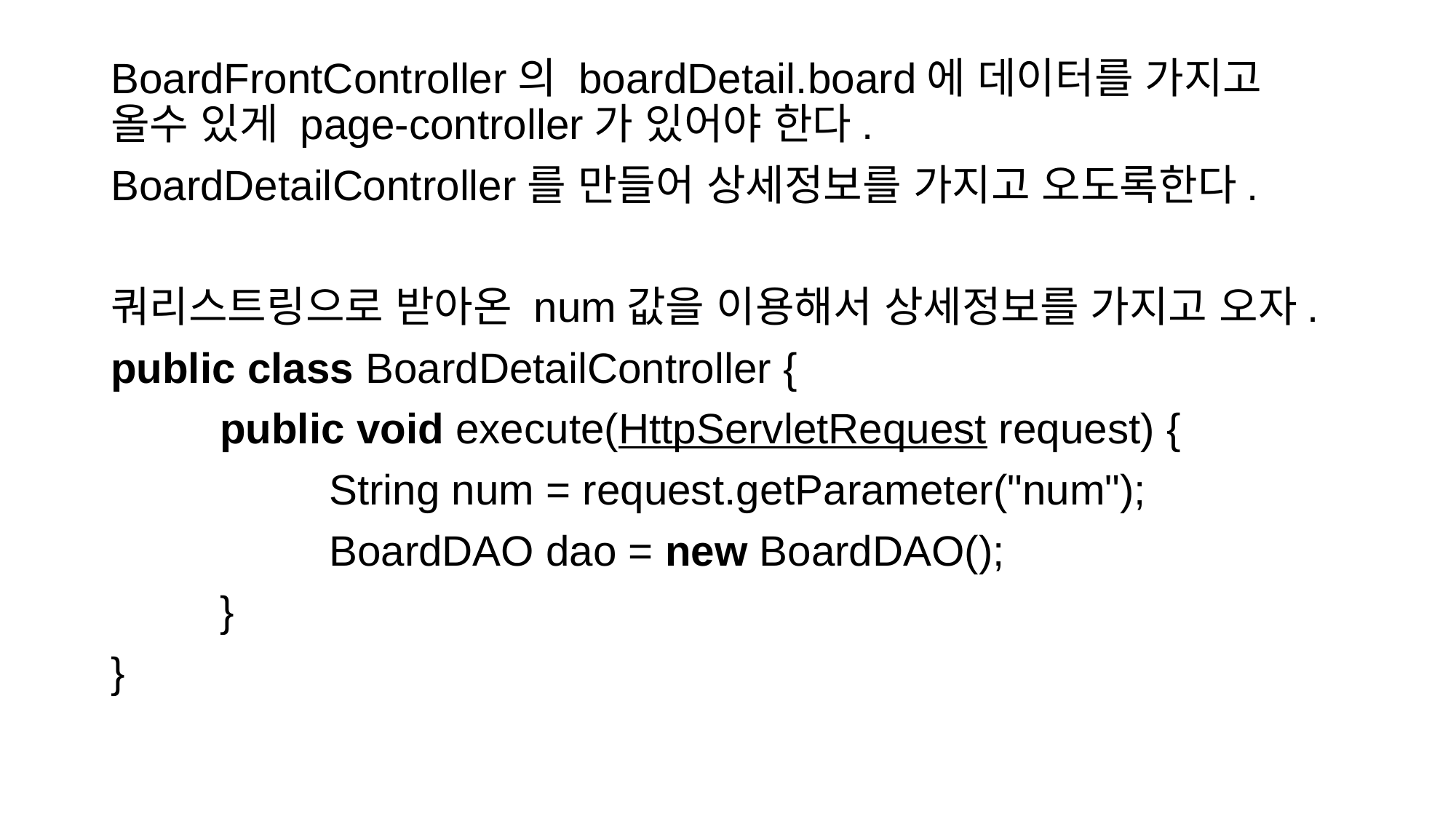

BoardFrontController의 boardDetail.board에 데이터를 가지고 올수 있게 page-controller가 있어야 한다.
BoardDetailController를 만들어 상세정보를 가지고 오도록한다.

쿼리스트링으로 받아온 num값을 이용해서 상세정보를 가지고 오자.
public class BoardDetailController {
	public void execute(HttpServletRequest request) {
		String num = request.getParameter("num");
		BoardDAO dao = new BoardDAO();
	}
}